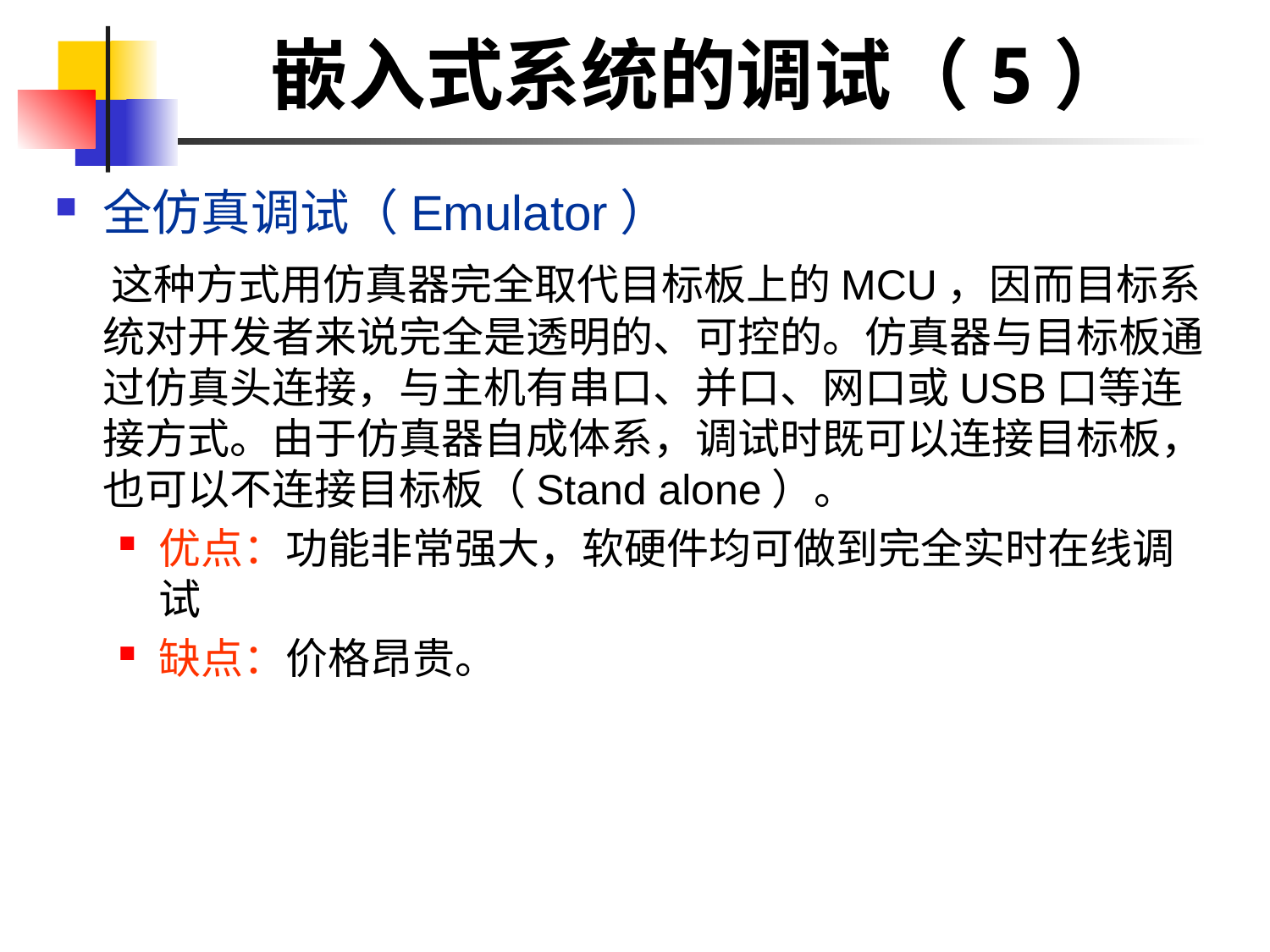

# 嵌入式系统的调试（5）
全仿真调试（Emulator）
    这种方式用仿真器完全取代目标板上的MCU，因而目标系统对开发者来说完全是透明的、可控的。仿真器与目标板通过仿真头连接，与主机有串口、并口、网口或USB口等连接方式。由于仿真器自成体系，调试时既可以连接目标板，也可以不连接目标板（Stand alone）。
优点：功能非常强大，软硬件均可做到完全实时在线调试
缺点：价格昂贵。